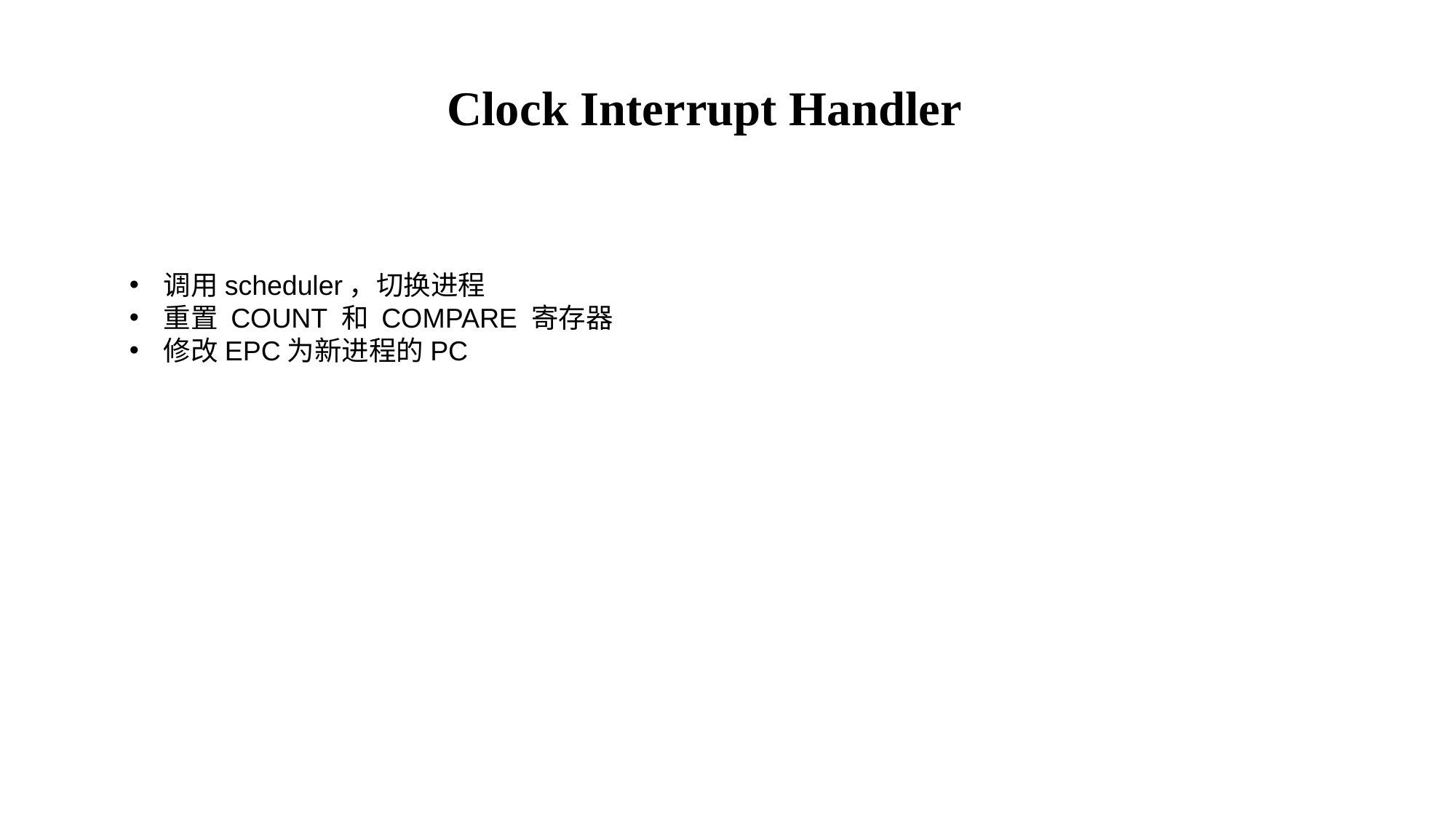

# Clock Interrupt Handler

调用scheduler，切换进程
重置 COUNT 和 COMPARE 寄存器
修改EPC为新进程的PC